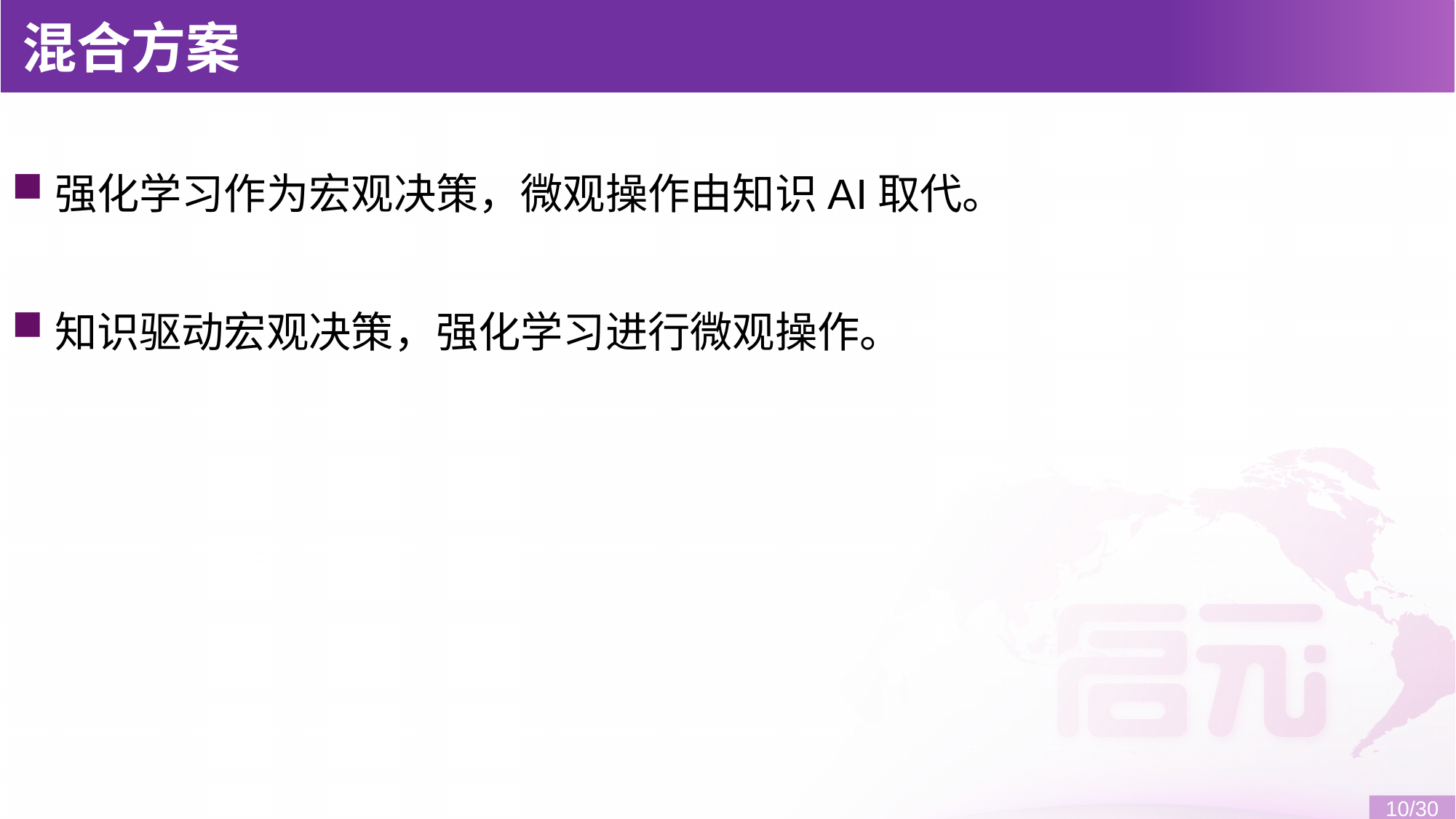

# 混合方案

强化学习作为宏观决策，微观操作由知识AI取代。

知识驱动宏观决策，强化学习进行微观操作。